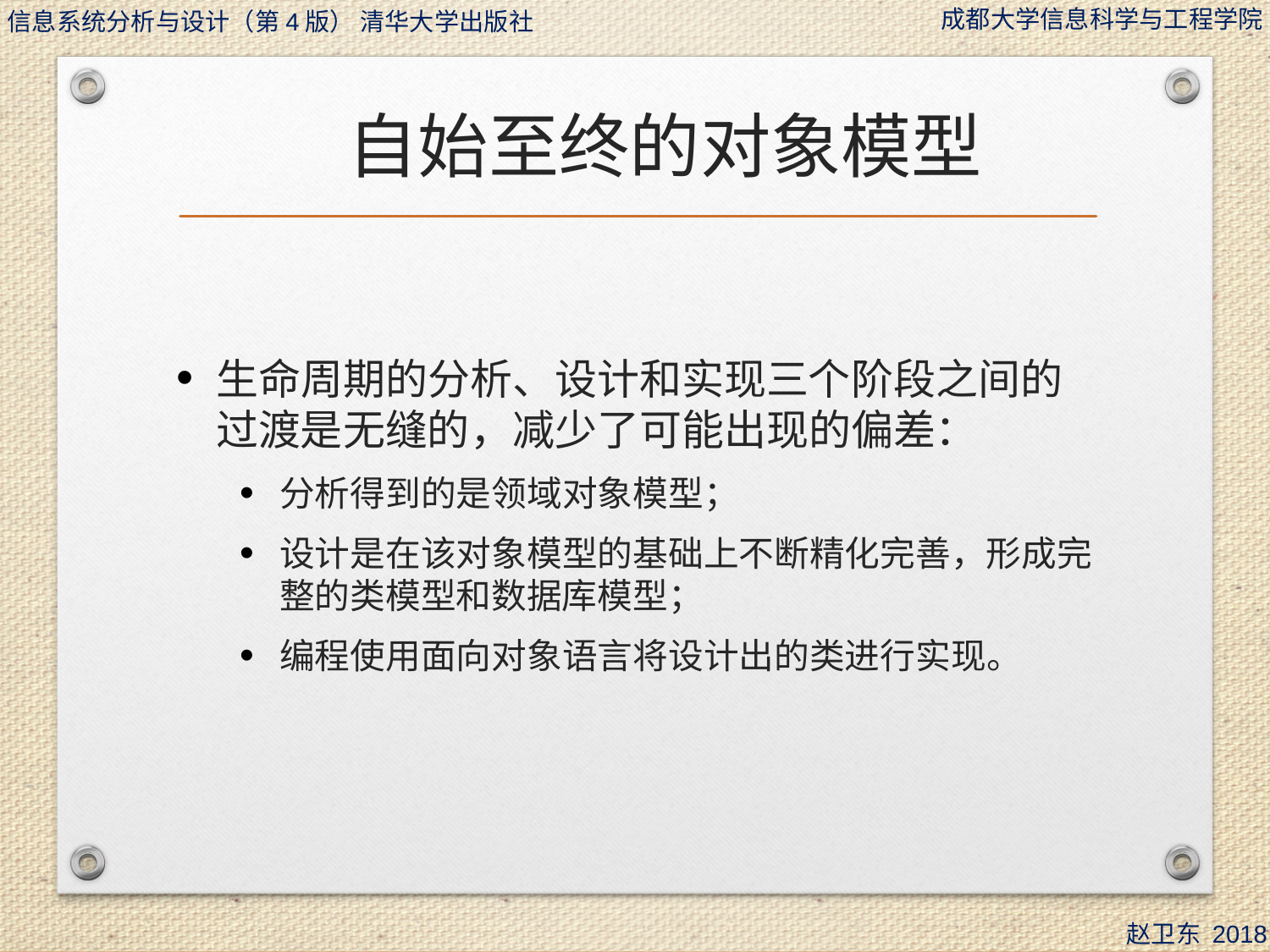

# 自始至终的对象模型
生命周期的分析、设计和实现三个阶段之间的过渡是无缝的，减少了可能出现的偏差：
分析得到的是领域对象模型；
设计是在该对象模型的基础上不断精化完善，形成完整的类模型和数据库模型；
编程使用面向对象语言将设计出的类进行实现。